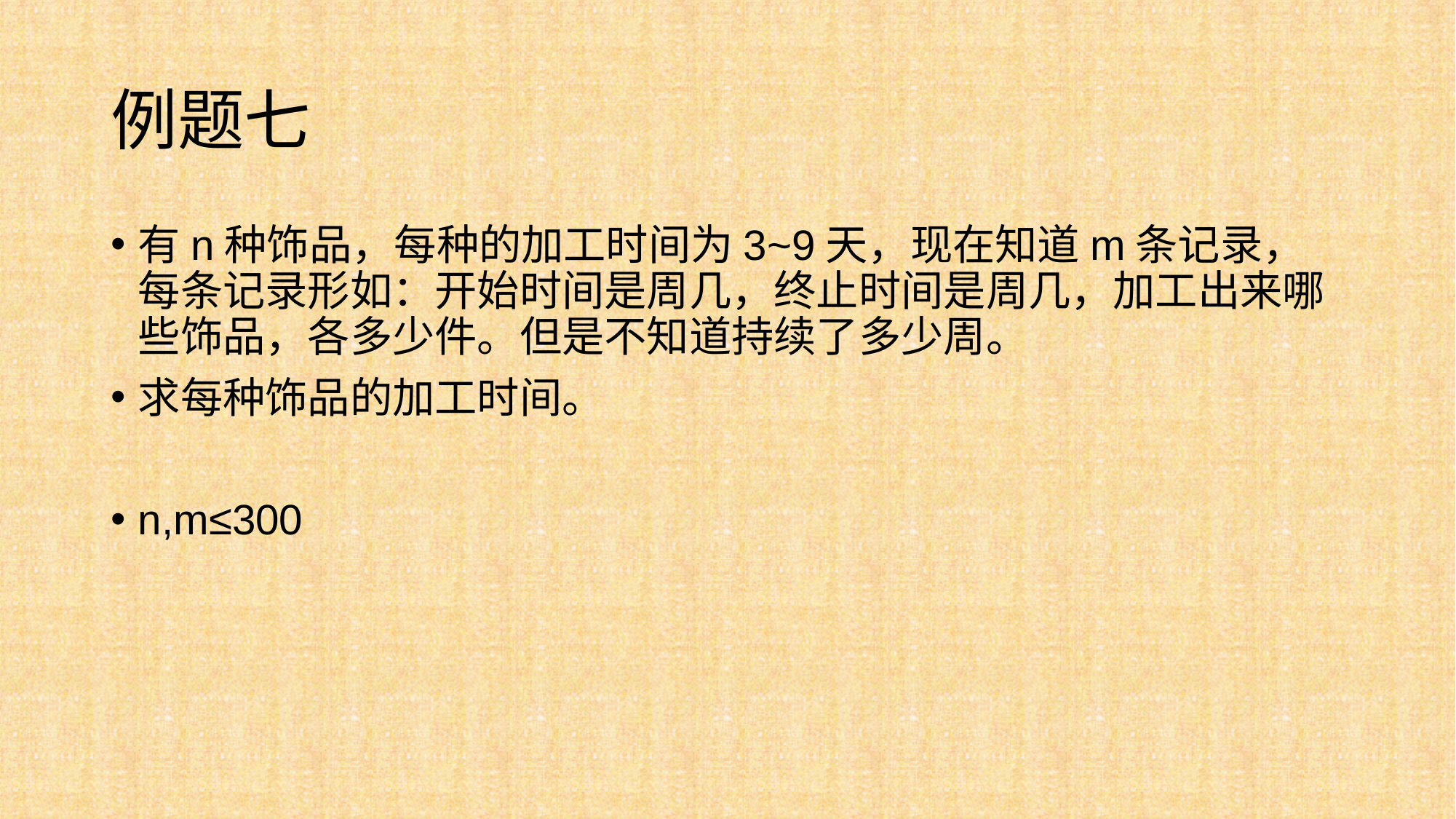

# 例题七
有n种饰品，每种的加工时间为3~9天，现在知道m条记录，每条记录形如：开始时间是周几，终止时间是周几，加工出来哪些饰品，各多少件。但是不知道持续了多少周。
求每种饰品的加工时间。

n,m≤300